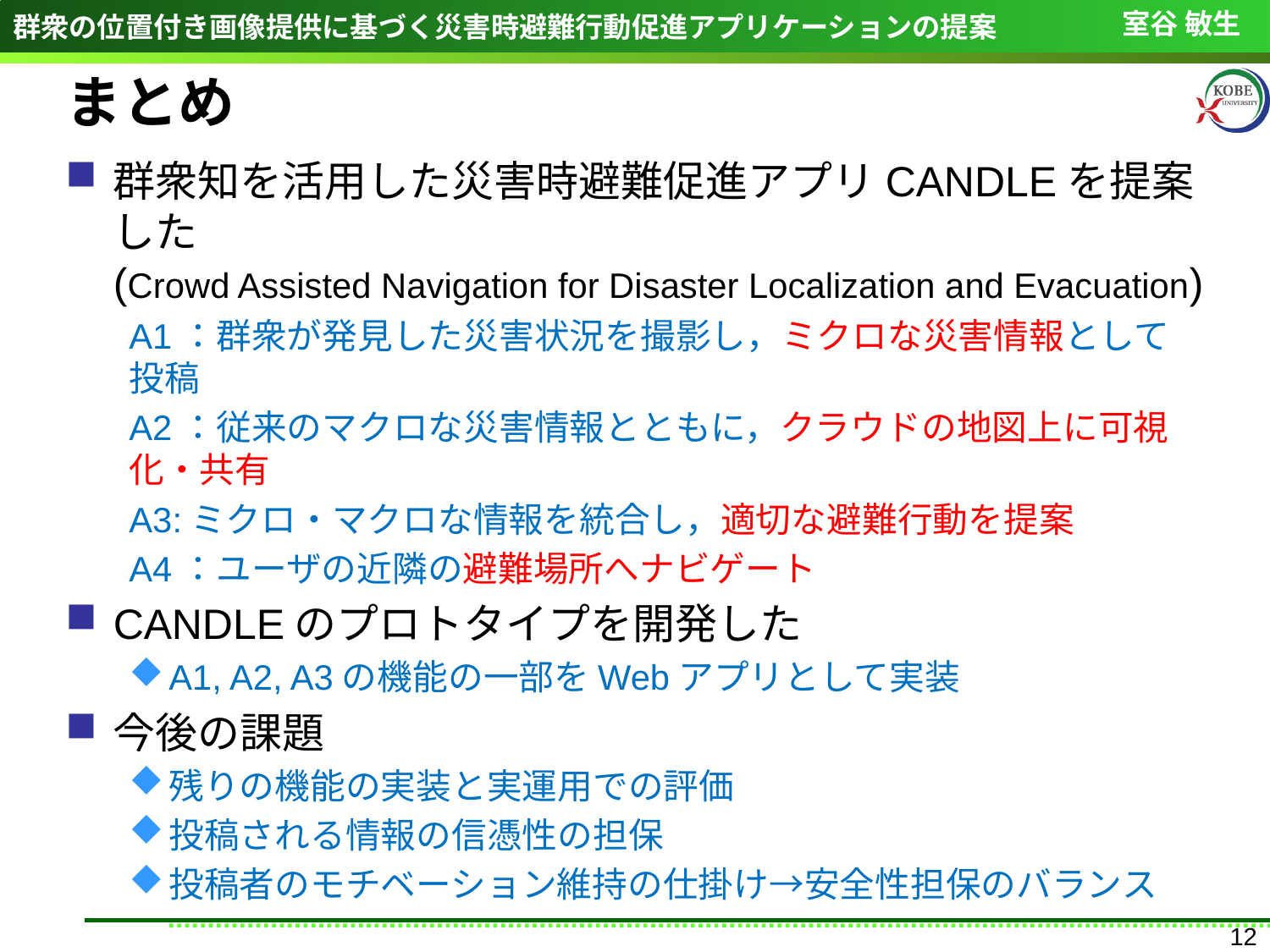

# まとめ
群衆知を活用した災害時避難促進アプリCANDLEを提案した
(Crowd Assisted Navigation for Disaster Localization and Evacuation)
A1：群衆が発見した災害状況を撮影し，ミクロな災害情報として投稿
A2：従来のマクロな災害情報とともに，クラウドの地図上に可視化・共有
A3:ミクロ・マクロな情報を統合し，適切な避難行動を提案
A4：ユーザの近隣の避難場所へナビゲート
CANDLEのプロトタイプを開発した
A1, A2, A3の機能の一部をWebアプリとして実装
今後の課題
残りの機能の実装と実運用での評価
投稿される情報の信憑性の担保
投稿者のモチベーション維持の仕掛け→安全性担保のバランス

12